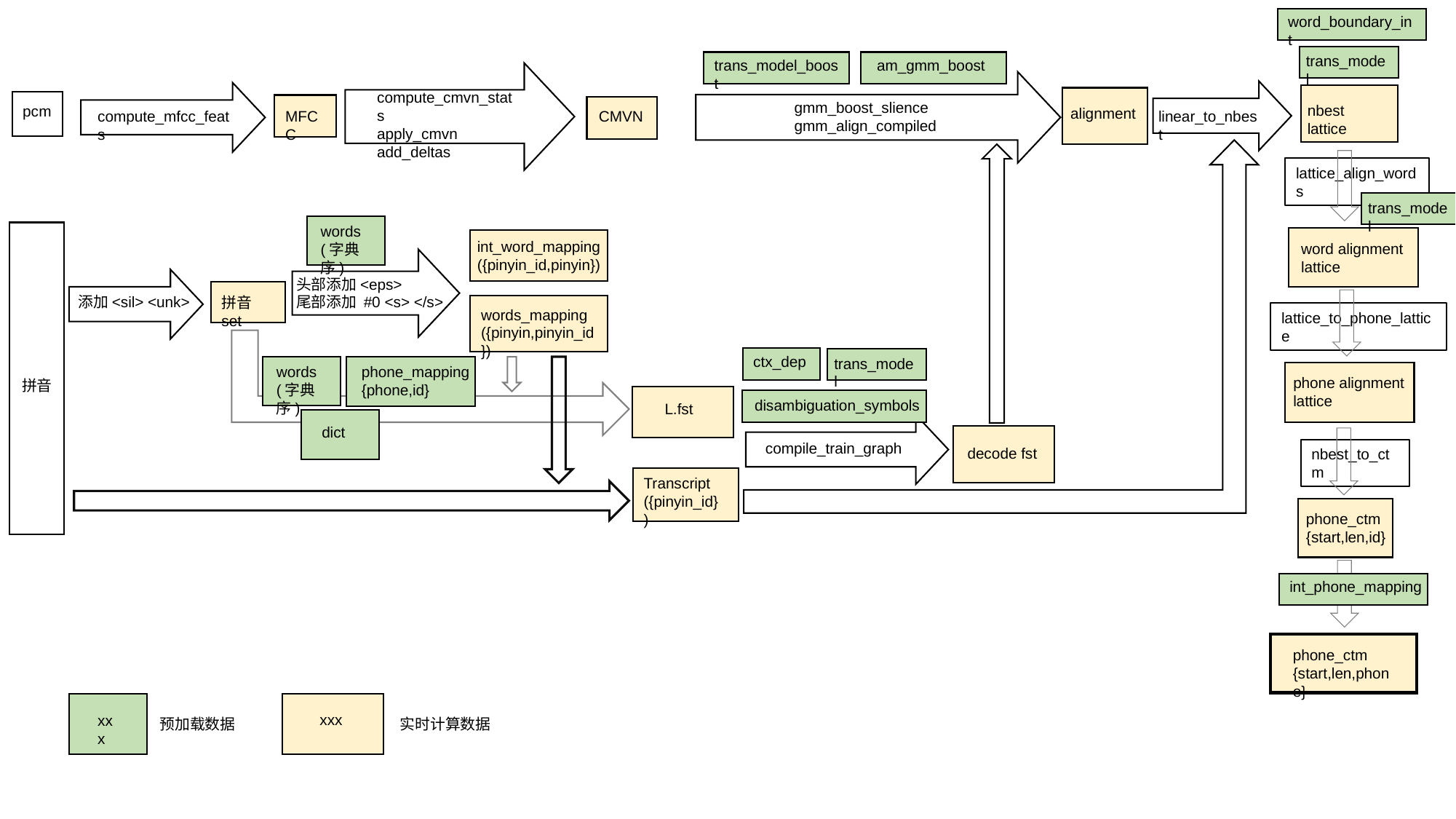

word_boundary_int

trans_model

am_gmm_boost
trans_model_boost

compute_cmvn_stats
apply_cmvn
add_deltas

nbest lattice

alignment

gmm_boost_slience
gmm_align_compiled

MFCC
pcm

CMVN
linear_to_nbest
compute_mfcc_feats

lattice_align_words

trans_model

words
(字典序)

word alignment lattice

int_word_mapping
({pinyin_id,pinyin})

头部添加<eps>
尾部添加 #0 <s> </s>

添加<sil> <unk>

拼音set

words_mapping
({pinyin,pinyin_id})
lattice_to_phone_lattice
ctx_dep

trans_model

words
(字典序)

phone_mapping
{phone,id}

phone alignment lattice
拼音

L.fst
disambiguation_symbols

dict

decode fst

compile_train_graph
nbest_to_ctm

Transcript
({pinyin_id})

phone_ctm
{start,len,id}

int_phone_mapping

phone_ctm
{start,len,phone}

xxx

xxx
预加载数据
实时计算数据